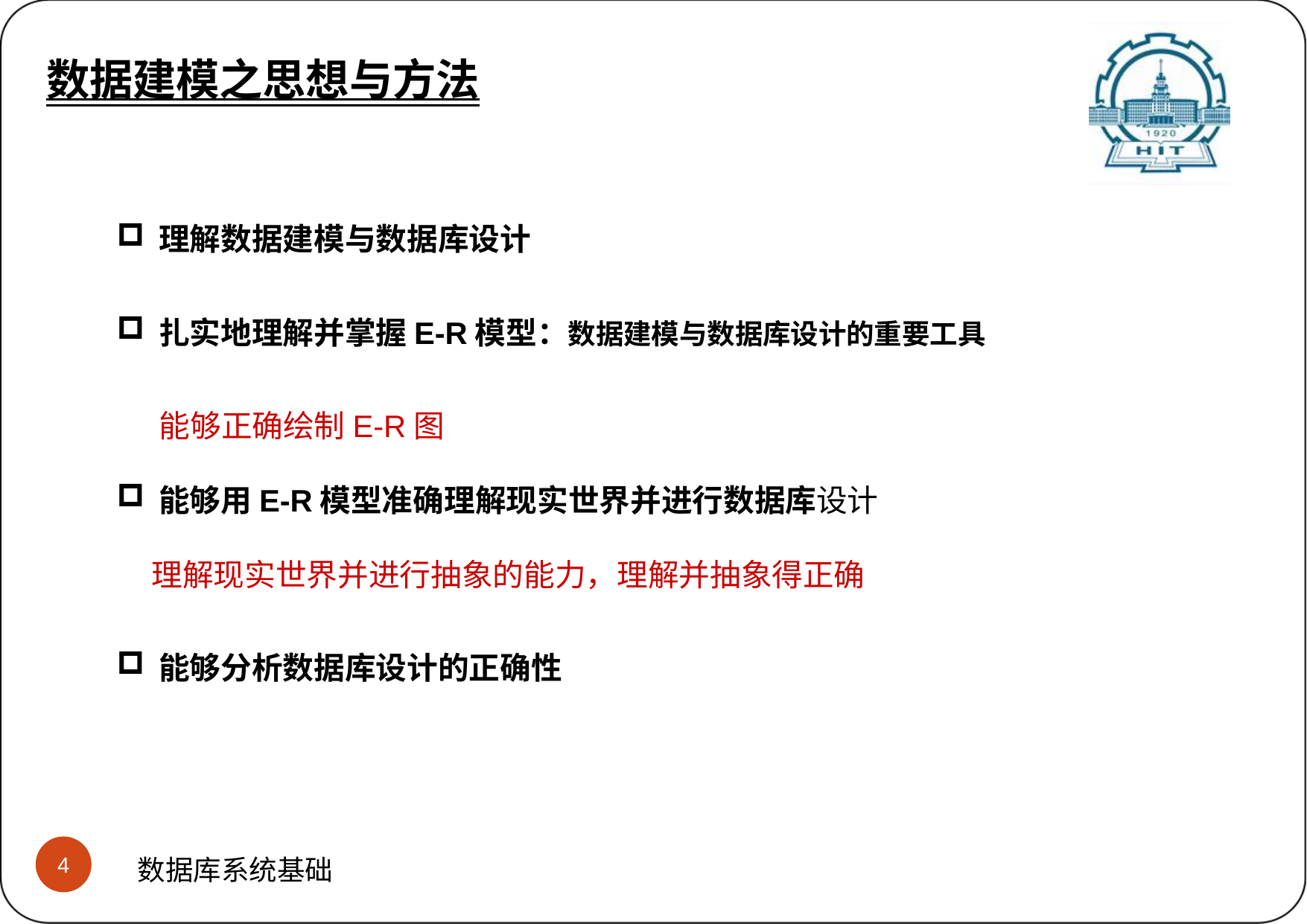

数据建模之思想与方法
理解数据建模与数据库设计
扎实地理解并掌握E-R模型：数据建模与数据库设计的重要工具
     能够正确绘制E-R图
能够用E-R模型准确理解现实世界并进行数据库设计
    理解现实世界并进行抽象的能力，理解并抽象得正确
能够分析数据库设计的正确性